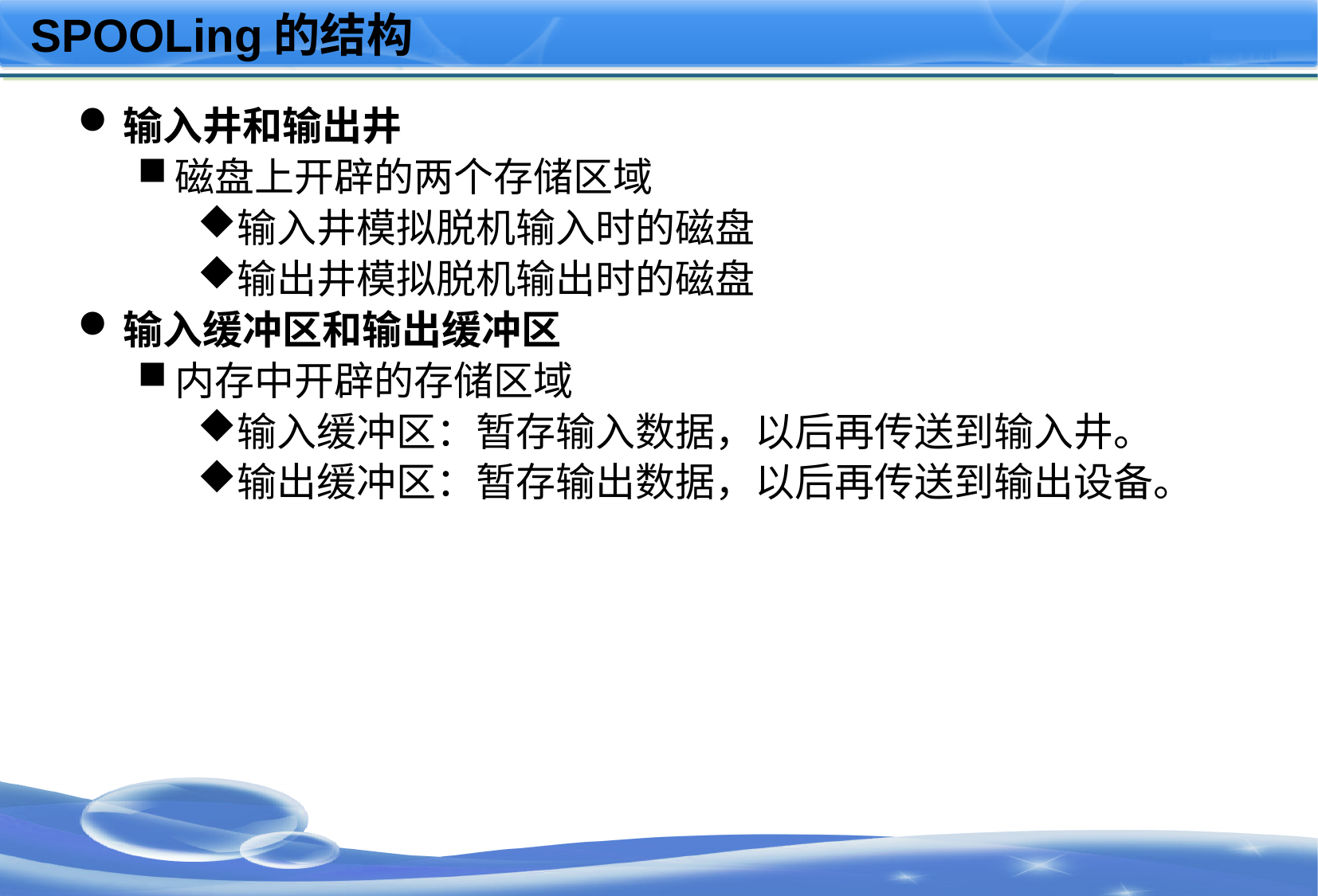

# SPOOLing的结构
输入井和输出井
磁盘上开辟的两个存储区域
输入井模拟脱机输入时的磁盘
输出井模拟脱机输出时的磁盘
输入缓冲区和输出缓冲区
内存中开辟的存储区域
输入缓冲区：暂存输入数据，以后再传送到输入井。
输出缓冲区：暂存输出数据，以后再传送到输出设备。